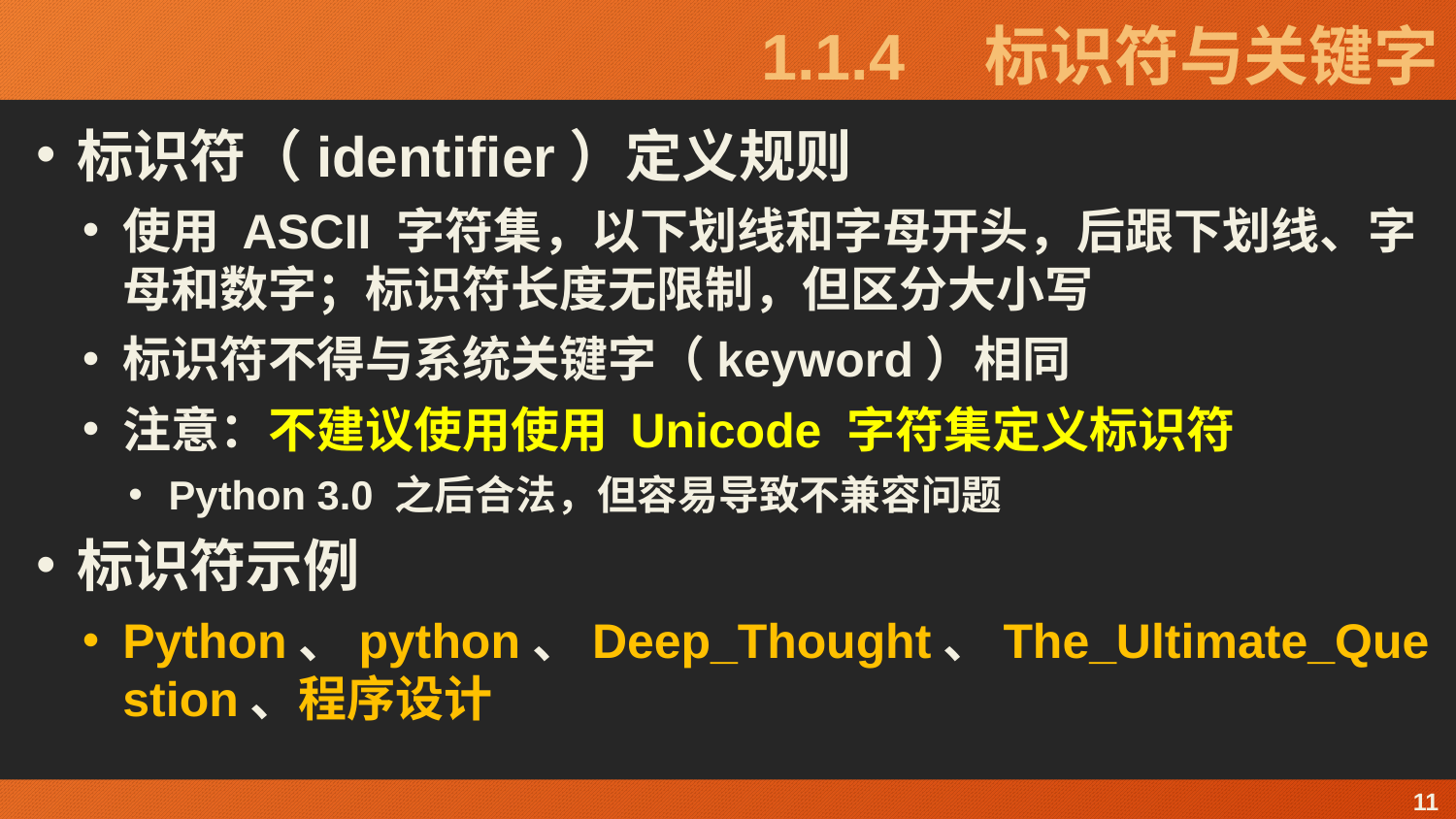

# 1.1.4　标识符与关键字
标识符（identifier）定义规则
使用 ASCII 字符集，以下划线和字母开头，后跟下划线、字母和数字；标识符长度无限制，但区分大小写
标识符不得与系统关键字（keyword）相同
注意：不建议使用使用 Unicode 字符集定义标识符
Python 3.0 之后合法，但容易导致不兼容问题
标识符示例
Python、python、Deep_Thought、The_Ultimate_Question、程序设计
11